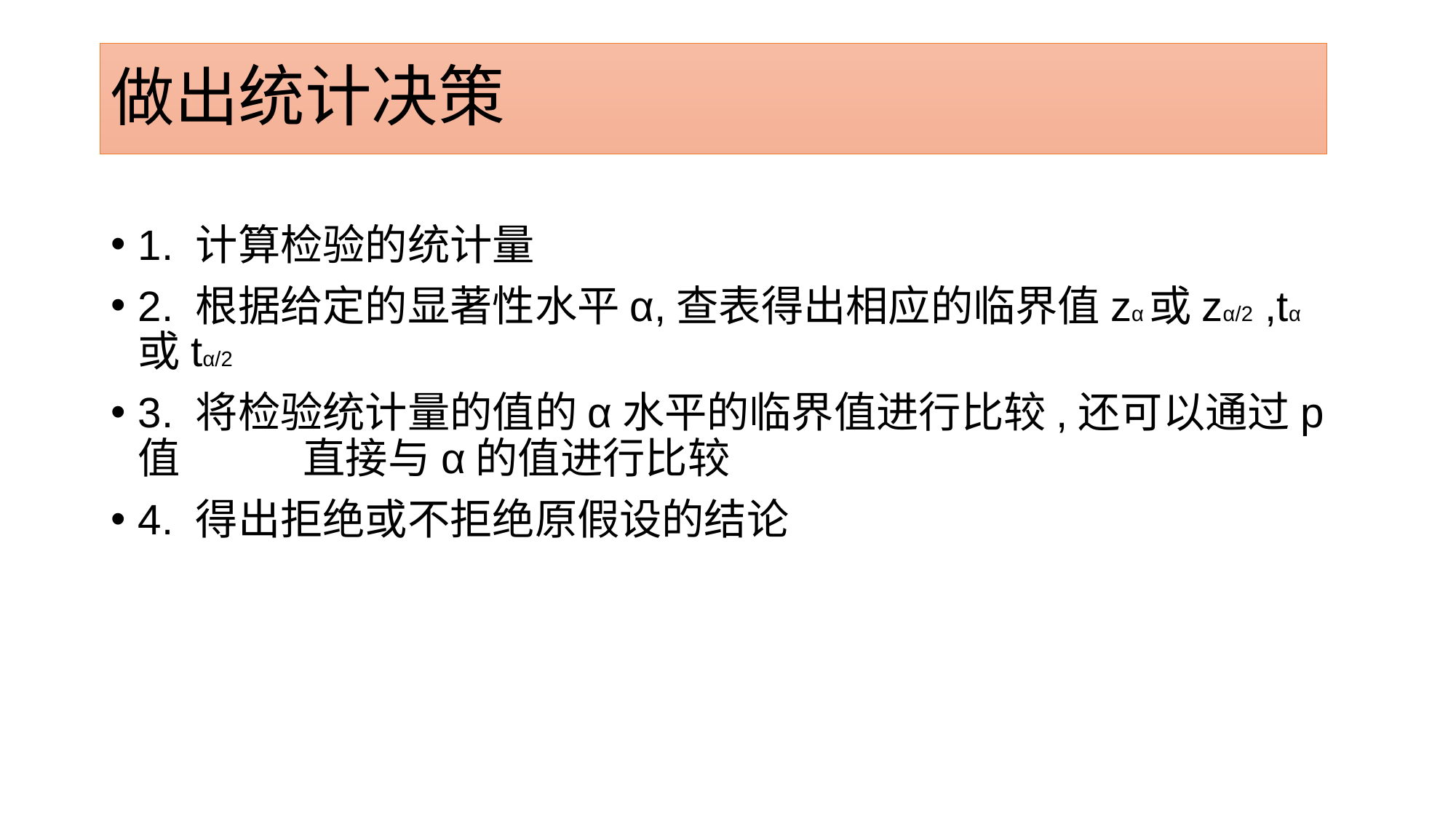

# 做出统计决策
1. 计算检验的统计量
2. 根据给定的显著性水平α,查表得出相应的临界值zα或zα/2 ,tα或tα/2
3. 将检验统计量的值的α水平的临界值进行比较,还可以通过p值             直接与α的值进行比较
4. 得出拒绝或不拒绝原假设的结论